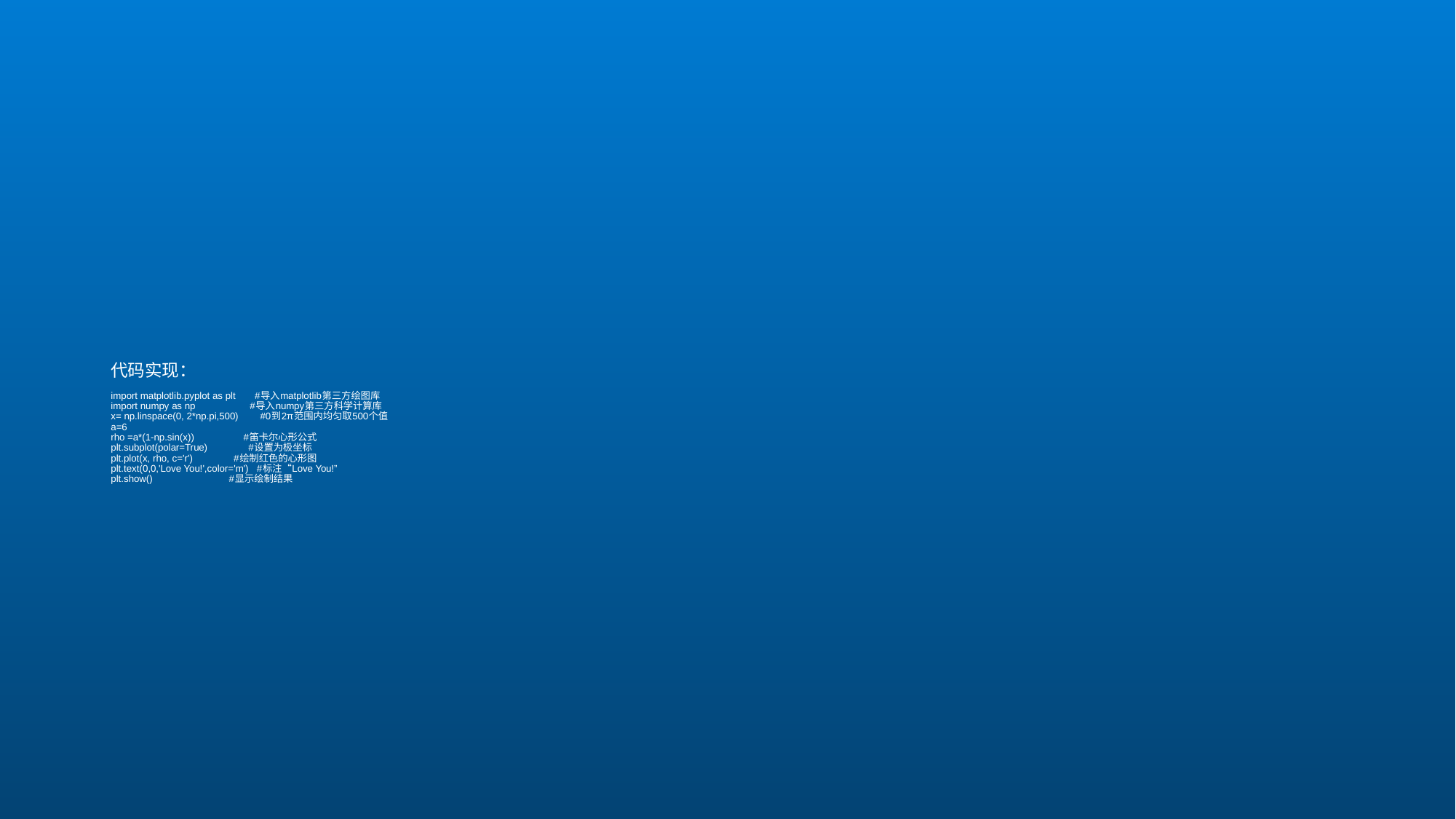

# 代码实现： import matplotlib.pyplot as plt       #导入matplotlib第三方绘图库 import numpy as np                    #导入numpy第三方科学计算库 x= np.linspace(0, 2*np.pi,500)        #0到2π范围内均匀取500个值 a=6 rho =a*(1-np.sin(x))                  #笛卡尔心形公式 plt.subplot(polar=True)               #设置为极坐标 plt.plot(x, rho, c='r')               #绘制红色的心形图 plt.text(0,0,'Love You!',color='m')   #标注“Love You!” plt.show()                            #显示绘制结果